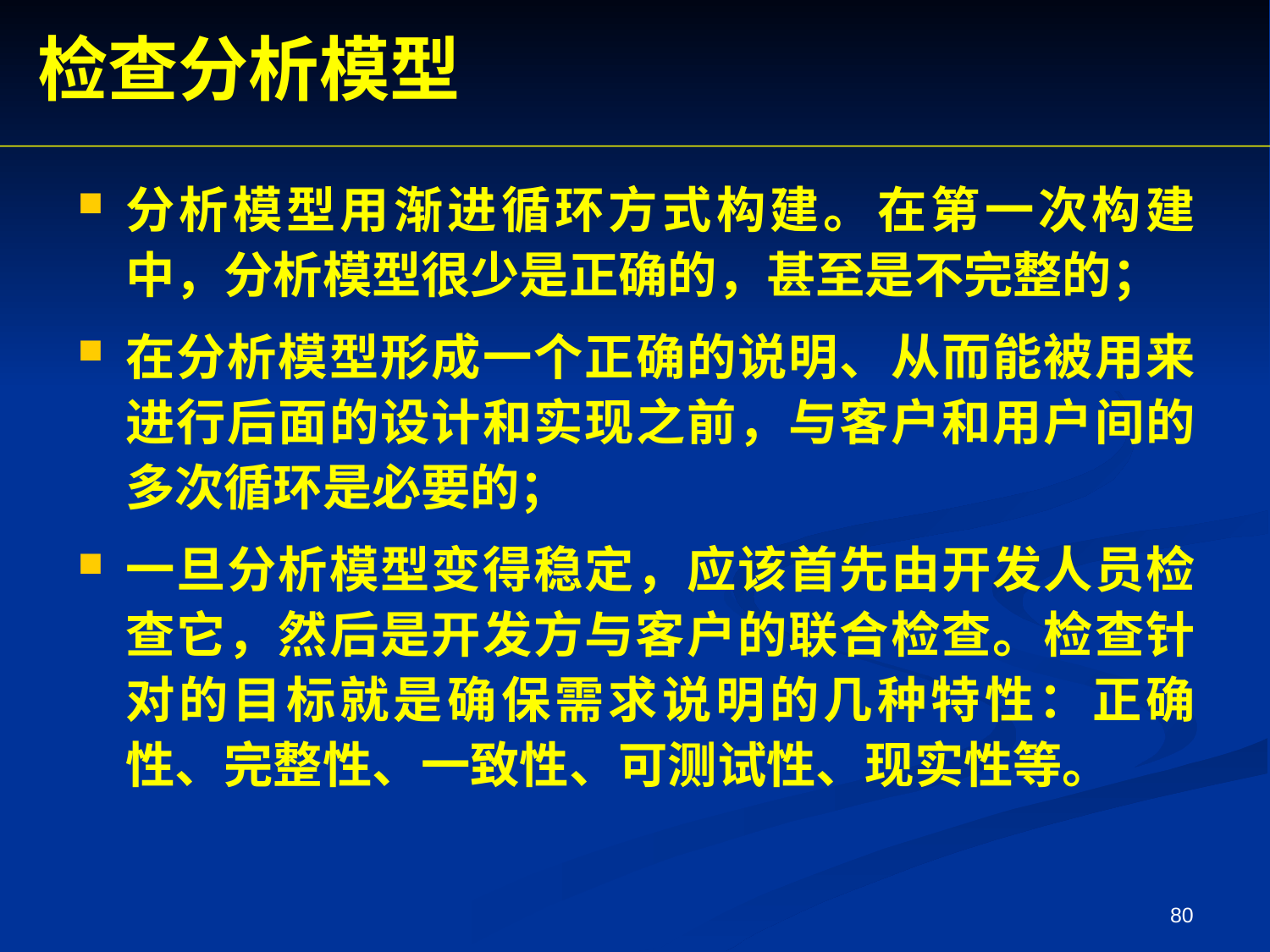

检查分析模型

分析模型用渐进循环方式构建。在第一次构建中，分析模型很少是正确的，甚至是不完整的；
在分析模型形成一个正确的说明、从而能被用来进行后面的设计和实现之前，与客户和用户间的多次循环是必要的；
一旦分析模型变得稳定，应该首先由开发人员检查它，然后是开发方与客户的联合检查。检查针对的目标就是确保需求说明的几种特性：正确性、完整性、一致性、可测试性、现实性等。
80